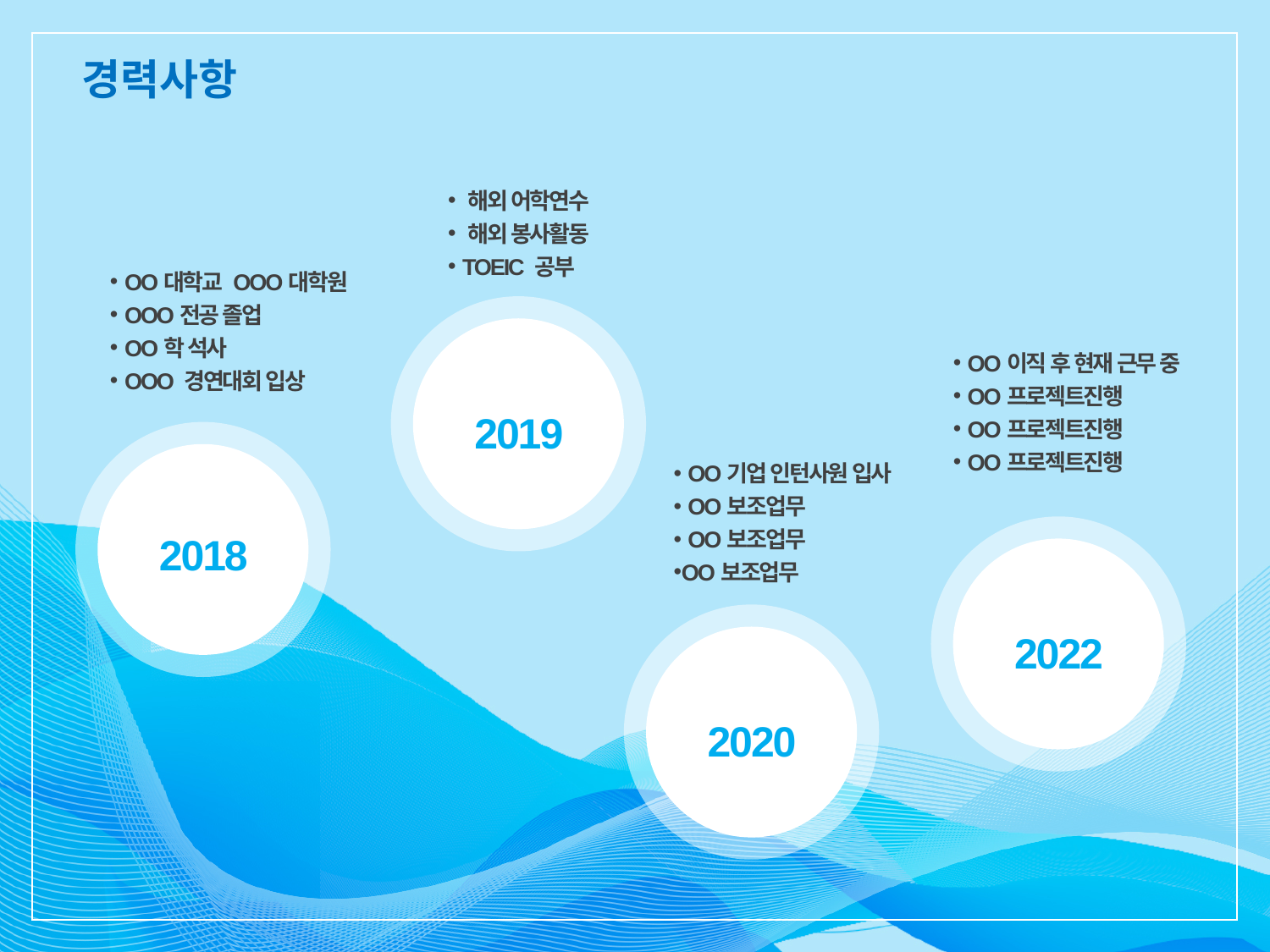

# 경력사항
 해외 어학연수
 해외 봉사활동
 TOEIC 공부
 OO대학교 OOO대학원
 OOO전공 졸업
 OO학 석사
 OOO 경연대회 입상

2019
 OO이직 후 현재 근무 중
 OO프로젝트진행
 OO프로젝트진행
 OO프로젝트진행

2018
 OO기업 인턴사원 입사
 OO보조업무
 OO보조업무
OO보조업무

2022

2020